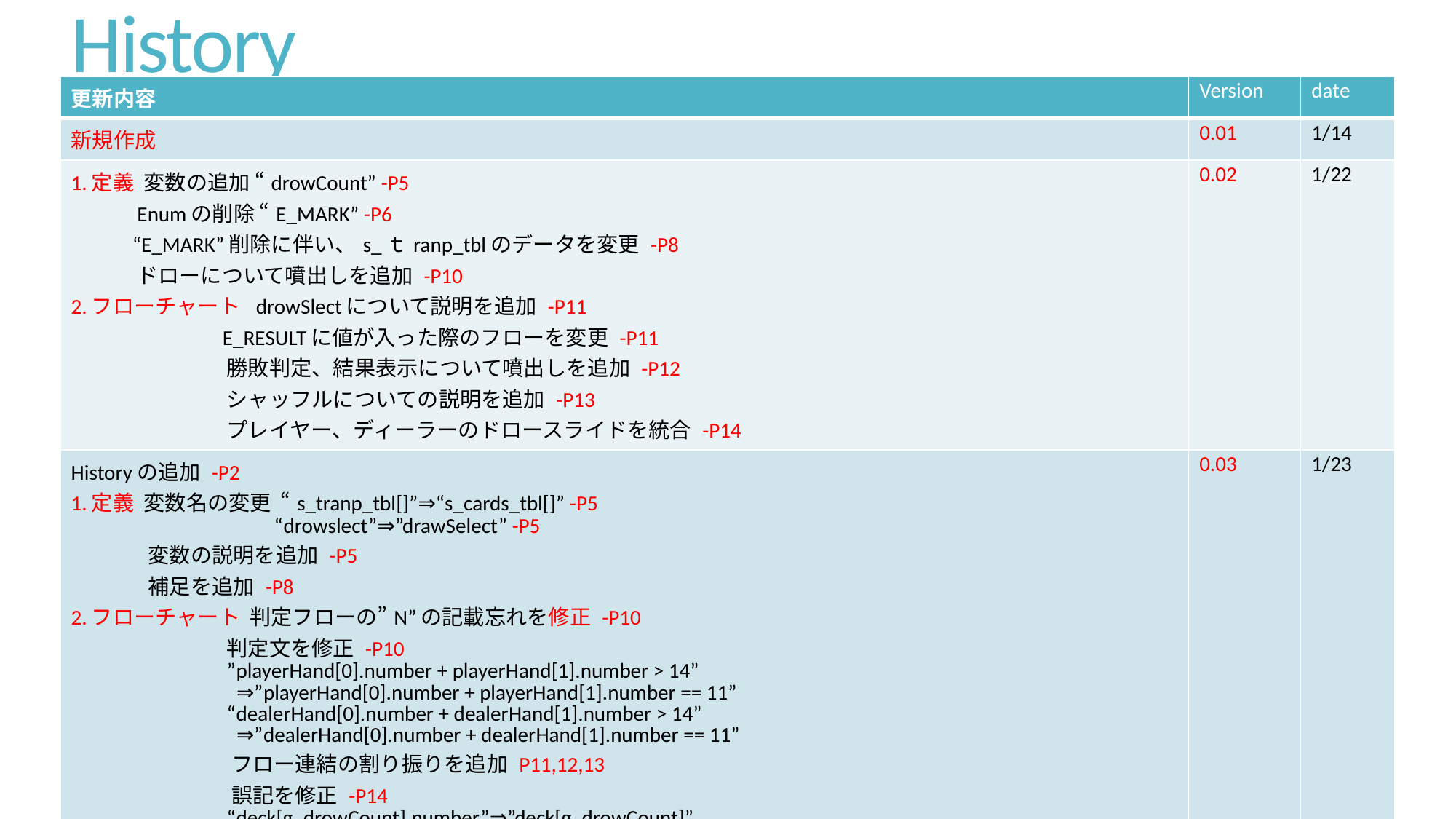

History
| 更新内容 | Version | date |
| --- | --- | --- |
| 新規作成 | 0.01 | 1/14 |
| 1.定義 変数の追加 “drowCount” -P5 Enumの削除 “E\_MARK” -P6 “E\_MARK”削除に伴い、s\_ｔranp\_tblのデータを変更 -P8 ドローについて噴出しを追加 -P10 2.フローチャート drowSlectについて説明を追加 -P11 E\_RESULTに値が入った際のフローを変更 -P11 勝敗判定、結果表示について噴出しを追加 -P12 シャッフルについての説明を追加 -P13 プレイヤー、ディーラーのドロースライドを統合 -P14 | 0.02 | 1/22 |
| Historyの追加 -P2 1.定義 変数名の変更 “s\_tranp\_tbl[]”⇒“s\_cards\_tbl[]” -P5 “drowslect”⇒”drawSelect” -P5 変数の説明を追加 -P5 補足を追加 -P8 2.フローチャート 判定フローの”N”の記載忘れを修正 -P10 判定文を修正 -P10 ”playerHand[0].number + playerHand[1].number > 14” ⇒”playerHand[0].number + playerHand[1].number == 11” “dealerHand[0].number + dealerHand[1].number > 14” ⇒”dealerHand[0].number + dealerHand[1].number == 11” フロー連結の割り振りを追加 P11,12,13 誤記を修正 -P14 “deck[g\_drowCount].number”⇒”deck[g\_drowCount]” “playerIsAce ++”⇒“dealerIsAce ++” case文にdefaultを追加 -P16 | 0.03 | 1/23 |